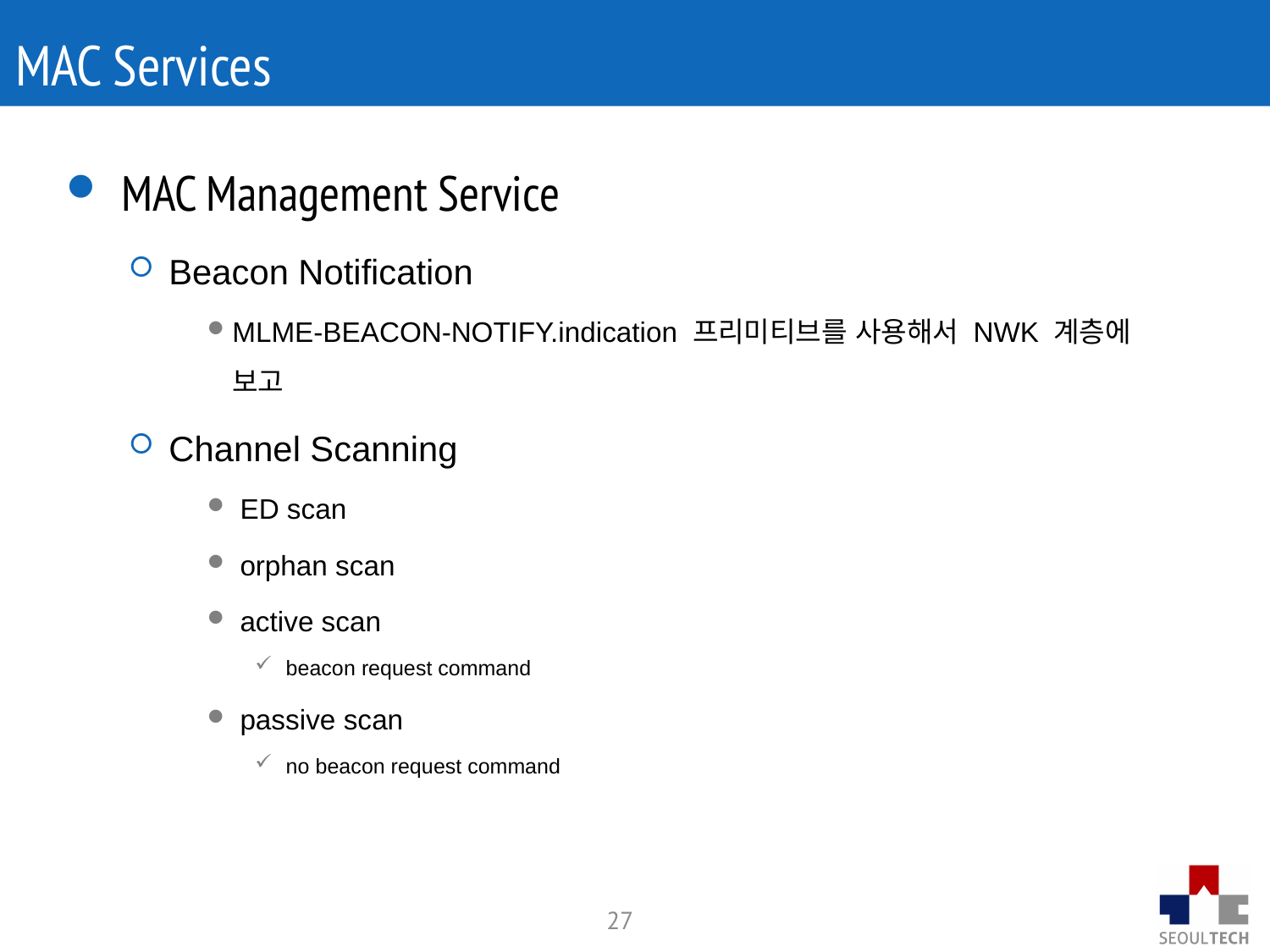

# MAC Services
MAC Management Service
Beacon Notification
MLME-BEACON-NOTIFY.indication 프리미티브를 사용해서 NWK 계층에 보고
Channel Scanning
 ED scan
 orphan scan
 active scan
 beacon request command
 passive scan
 no beacon request command
27